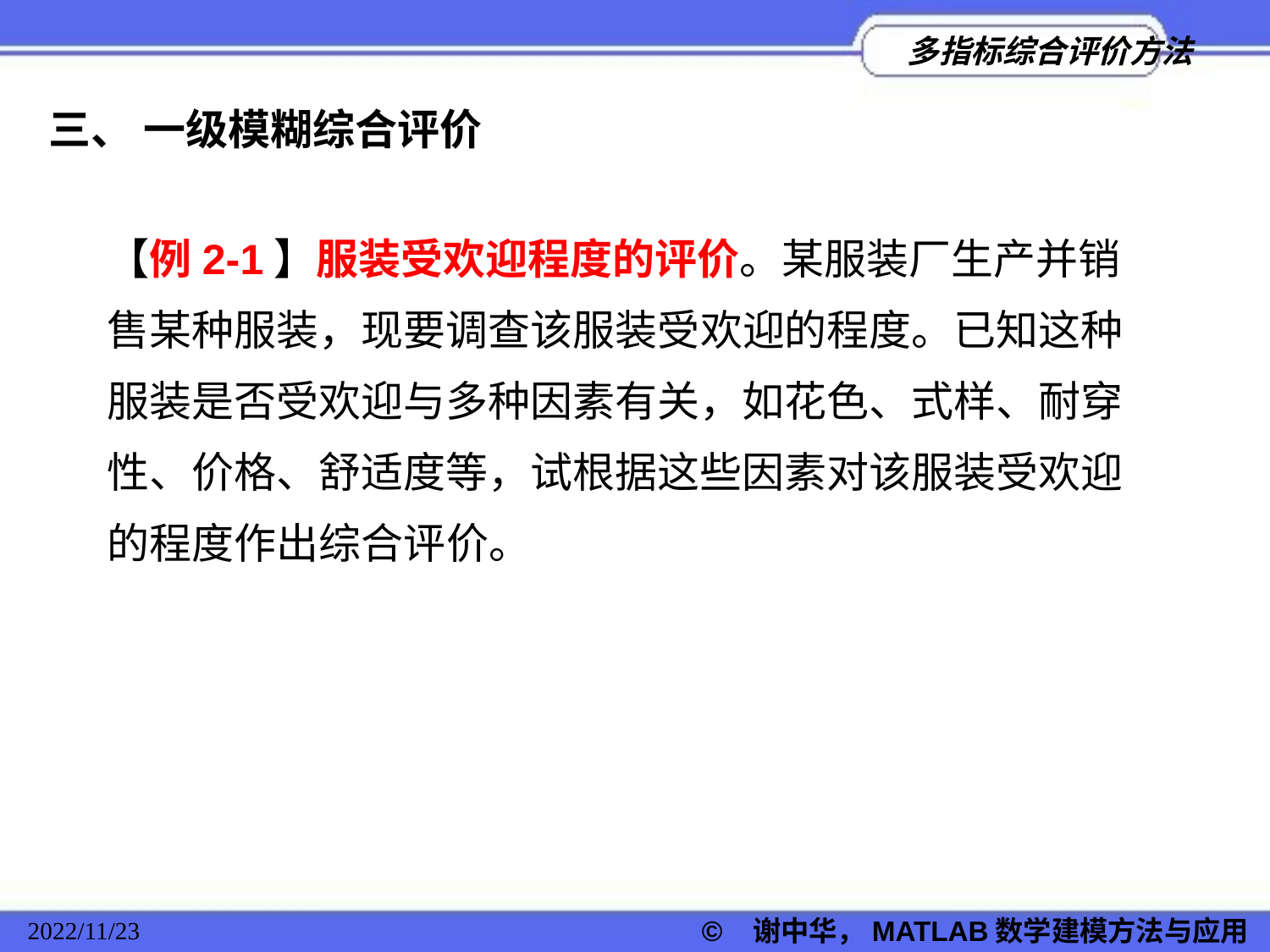

三、 一级模糊综合评价
【例2-1】服装受欢迎程度的评价。某服装厂生产并销售某种服装，现要调查该服装受欢迎的程度。已知这种服装是否受欢迎与多种因素有关，如花色、式样、耐穿性、价格、舒适度等，试根据这些因素对该服装受欢迎的程度作出综合评价。
2022/11/23
©   谢中华，MATLAB数学建模方法与应用